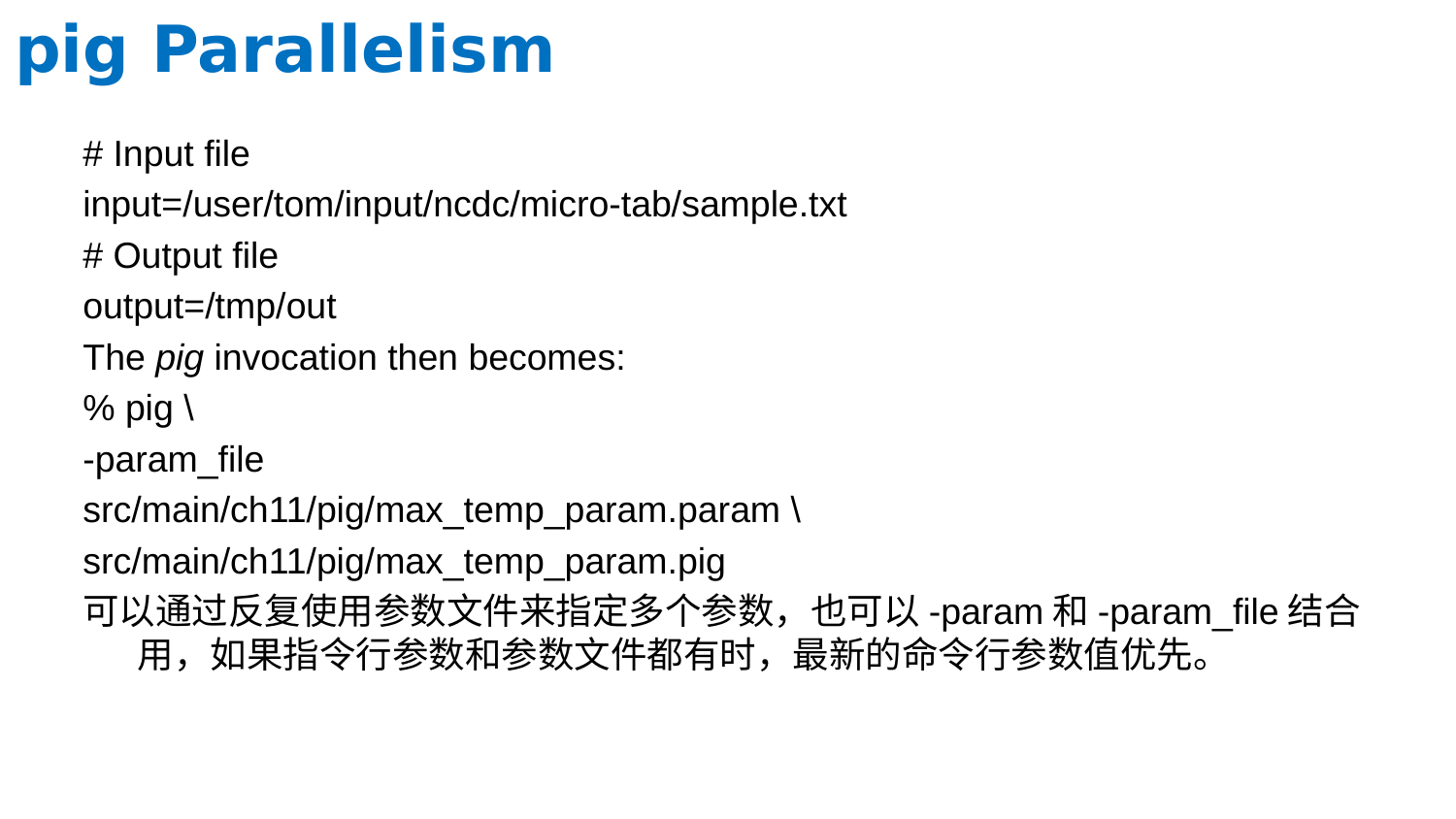

pig Parallelism
# Input file
input=/user/tom/input/ncdc/micro-tab/sample.txt
# Output file
output=/tmp/out
The pig invocation then becomes:
% pig \
-param_file
src/main/ch11/pig/max_temp_param.param \
src/main/ch11/pig/max_temp_param.pig
可以通过反复使用参数文件来指定多个参数，也可以-param和-param_file结合用，如果指令行参数和参数文件都有时，最新的命令行参数值优先。